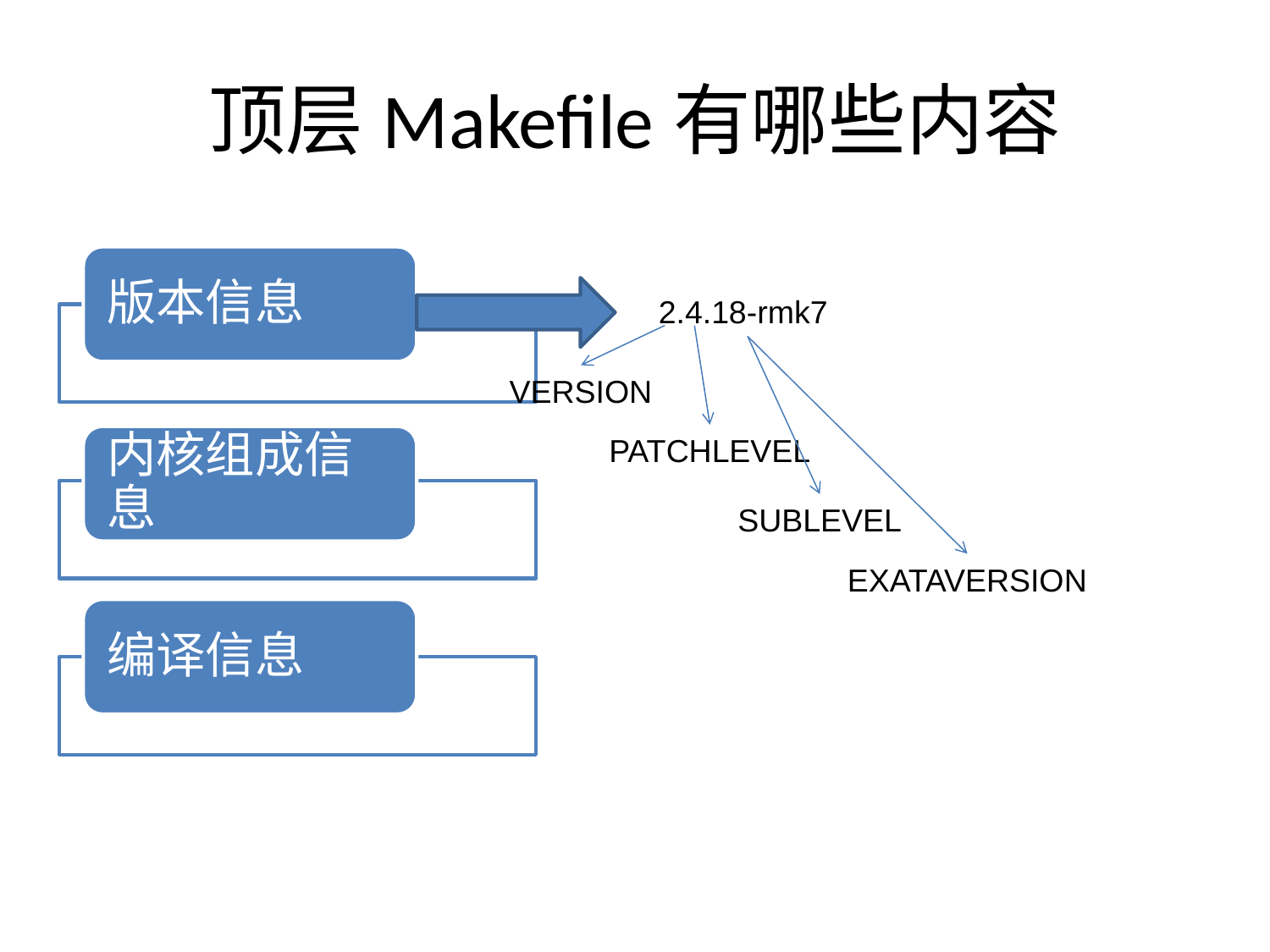

# 顶层Makefile有哪些内容
版本信息
内核组成信息
编译信息

2.4.18-rmk7
VERSION
PATCHLEVEL
SUBLEVEL
EXATAVERSION